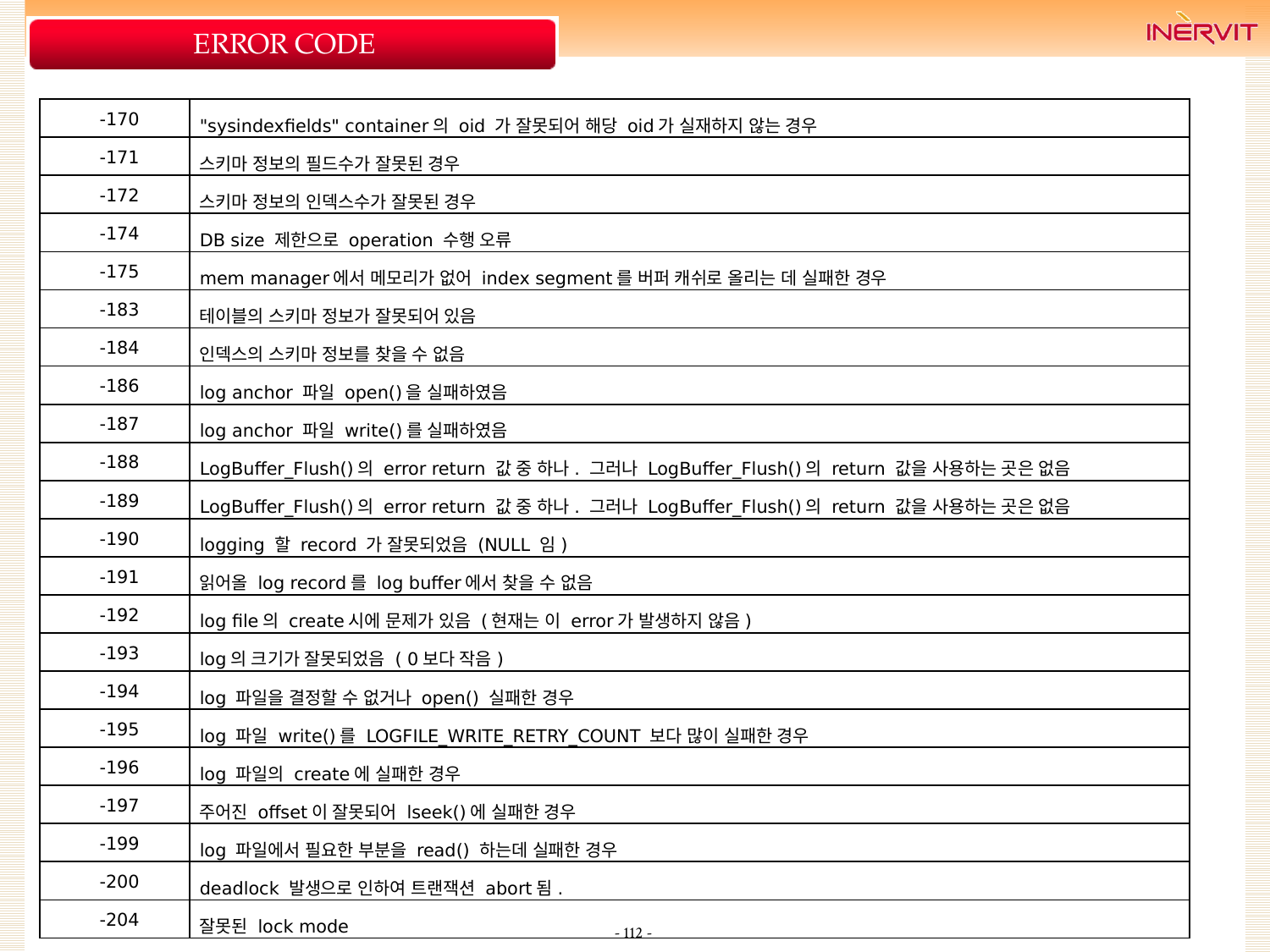

# ERROR CODE
| -170 | "sysindexfields" container의 oid 가 잘못되어 해당 oid가 실재하지 않는 경우 |
| --- | --- |
| -171 | 스키마 정보의 필드수가 잘못된 경우 |
| -172 | 스키마 정보의 인덱스수가 잘못된 경우 |
| -174 | DB size 제한으로 operation 수행 오류 |
| -175 | mem manager에서 메모리가 없어 index segment를 버퍼 캐쉬로 올리는 데 실패한 경우 |
| -183 | 테이블의 스키마 정보가 잘못되어 있음 |
| -184 | 인덱스의 스키마 정보를 찾을 수 없음 |
| -186 | log anchor 파일 open()을 실패하였음 |
| -187 | log anchor 파일 write()를 실패하였음 |
| -188 | LogBuffer\_Flush()의 error return 값 중 하나. 그러나 LogBuffer\_Flush()의 return 값을 사용하는 곳은 없음 |
| -189 | LogBuffer\_Flush()의 error return 값 중 하나. 그러나 LogBuffer\_Flush()의 return 값을 사용하는 곳은 없음 |
| -190 | logging 할 record 가 잘못되었음 (NULL 임) |
| -191 | 읽어올 log record를 log buffer에서 찾을 수 없음 |
| -192 | log file의 create시에 문제가 있음 (현재는 이 error가 발생하지 않음) |
| -193 | log의 크기가 잘못되었음 ( 0보다 작음) |
| -194 | log 파일을 결정할 수 없거나 open() 실패한 경우 |
| -195 | log 파일 write()를 LOGFILE\_WRITE\_RETRY\_COUNT 보다 많이 실패한 경우 |
| -196 | log 파일의 create에 실패한 경우 |
| -197 | 주어진 offset이 잘못되어 lseek()에 실패한 경우 |
| -199 | log 파일에서 필요한 부분을 read() 하는데 실패한 경우 |
| -200 | deadlock 발생으로 인하여 트랜잭션 abort됨. |
| -204 | 잘못된 lock mode |
- 112 -